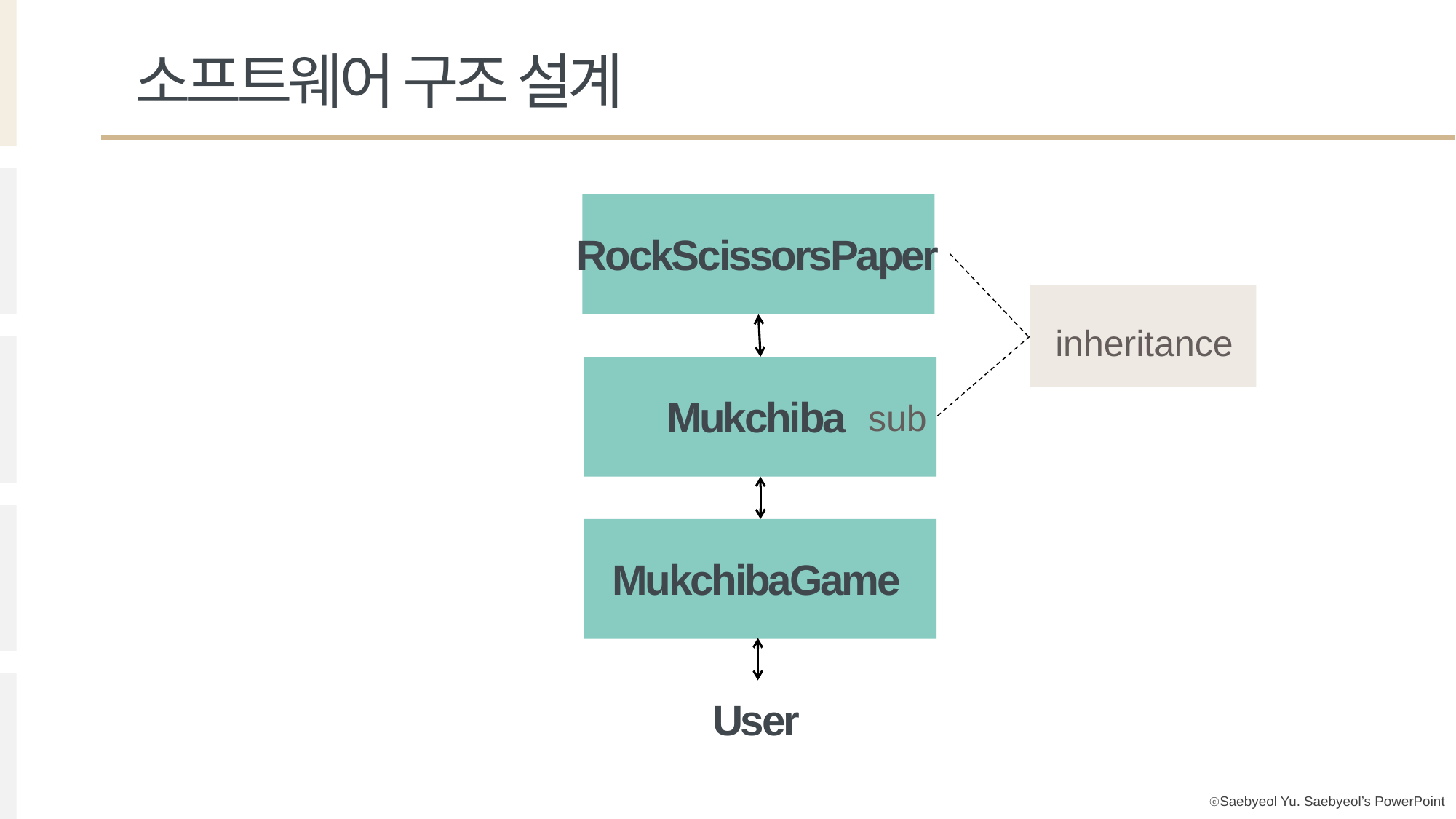

소프트웨어 구조 설계

RockScissorsPaper

inheritance

sub
Mukchiba

MukchibaGame
User